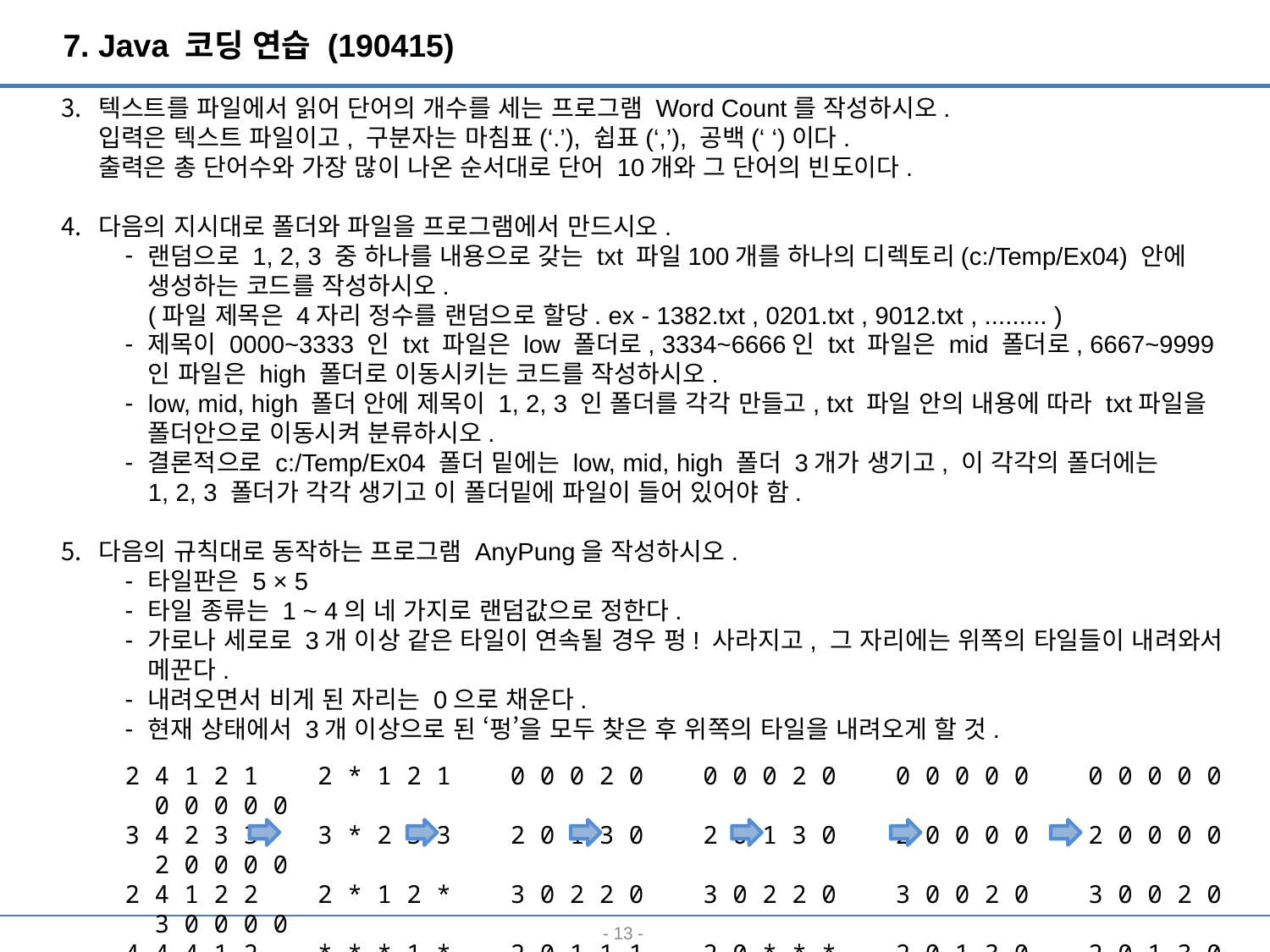

7. Java 코딩 연습 (190415)
텍스트를 파일에서 읽어 단어의 개수를 세는 프로그램 Word Count를 작성하시오.
입력은 텍스트 파일이고, 구분자는 마침표(‘.’), 쉽표(‘,’), 공백(‘ ‘)이다.
출력은 총 단어수와 가장 많이 나온 순서대로 단어 10개와 그 단어의 빈도이다.

다음의 지시대로 폴더와 파일을 프로그램에서 만드시오.
랜덤으로 1, 2, 3 중 하나를 내용으로 갖는 txt 파일100개를 하나의 디렉토리(c:/Temp/Ex04) 안에 생성하는 코드를 작성하시오.
(파일 제목은 4자리 정수를 랜덤으로 할당. ex - 1382.txt , 0201.txt , 9012.txt , ......... )
제목이 0000~3333 인 txt 파일은 low 폴더로, 3334~6666인 txt 파일은 mid 폴더로, 6667~9999 인 파일은 high 폴더로 이동시키는 코드를 작성하시오.
low, mid, high 폴더 안에 제목이 1, 2, 3 인 폴더를 각각 만들고, txt 파일 안의 내용에 따라 txt파일을 폴더안으로 이동시켜 분류하시오.
결론적으로 c:/Temp/Ex04 폴더 밑에는 low, mid, high 폴더 3개가 생기고, 이 각각의 폴더에는
1, 2, 3 폴더가 각각 생기고 이 폴더밑에 파일이 들어 있어야 함.

다음의 규칙대로 동작하는 프로그램 AnyPung을 작성하시오.
타일판은 5 × 5
타일 종류는 1 ~ 4의 네 가지로 랜덤값으로 정한다.
가로나 세로로 3개 이상 같은 타일이 연속될 경우 펑! 사라지고, 그 자리에는 위쪽의 타일들이 내려와서 메꾼다.
내려오면서 비게 된 자리는 0으로 채운다.
현재 상태에서 3개 이상으로 된 ‘펑’을 모두 찾은 후 위쪽의 타일을 내려오게 할 것.
2 4 1 2 1    2 * 1 2 1    0 0 0 2 0    0 0 0 2 0    0 0 0 0 0    0 0 0 0 0    0 0 0 0 0
3 4 2 3 3    3 * 2 3 3    2 0 1 3 0    2 0 1 3 0    2 0 0 0 0    2 0 0 0 0    2 0 0 0 0
2 4 1 2 2    2 * 1 2 *    3 0 2 2 0    3 0 2 2 0    3 0 0 2 0    3 0 0 2 0    3 0 0 0 0
4 4 4 1 2    * * * 1 *    2 0 1 1 1    2 0 * * *    2 0 1 3 0    2 0 1 3 0    2 0 0 2 0
4 2 3 3 2    4 2 3 3 *    4 2 3 3 3    4 2 * * *    4 2 2 2 0    4 * * * 0    4 0 1 3 0

- 13 -